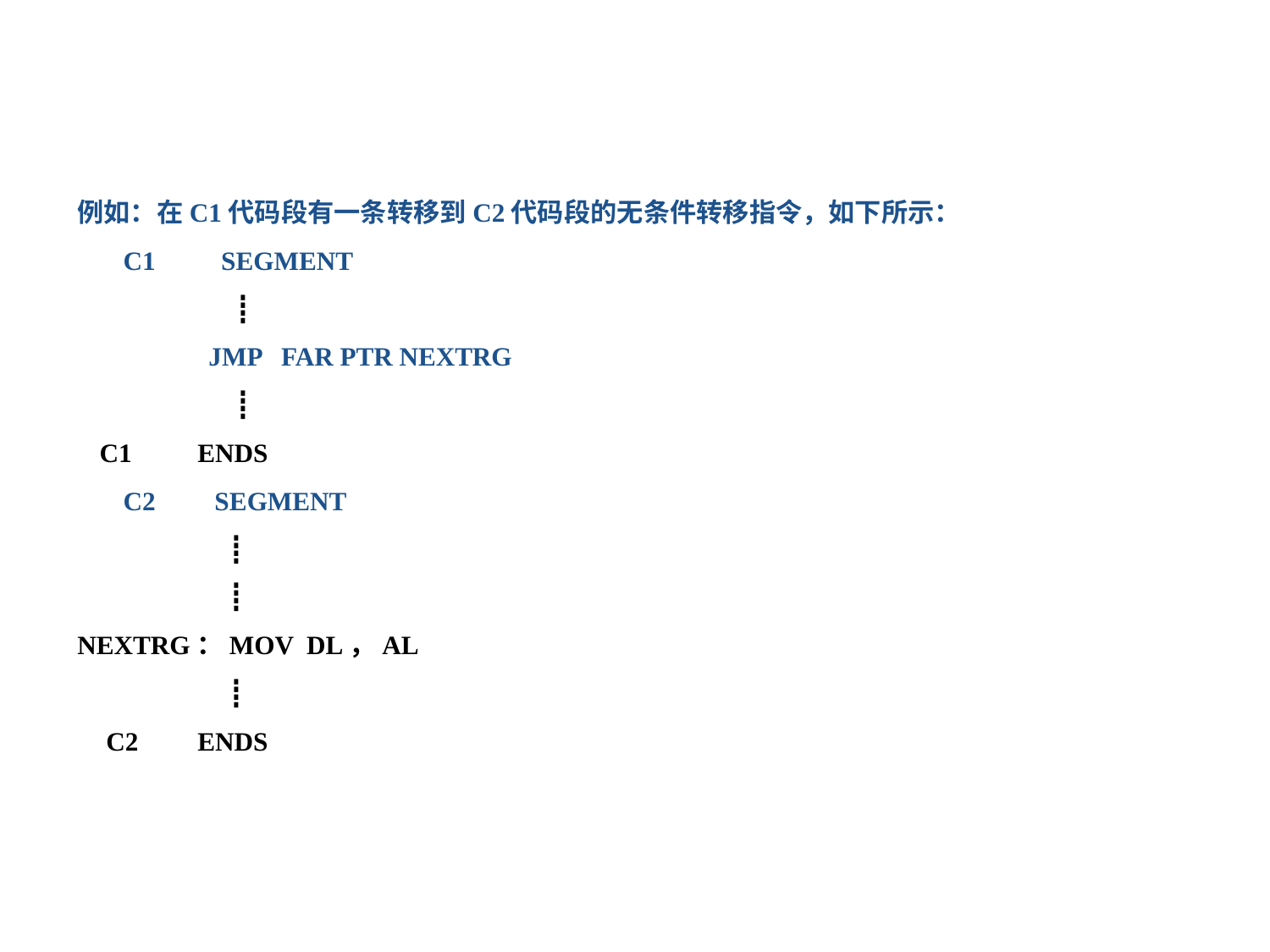

例如：在C1代码段有一条转移到C2代码段的无条件转移指令，如下所示：
       C1          SEGMENT
                        ┋
                    JMP   FAR PTR NEXTRG
                        ┋
   C1          ENDS
       C2         SEGMENT
                       ┋
                       ┋
NEXTRG：MOV  DL，AL
                       ┋
    C2         ENDS